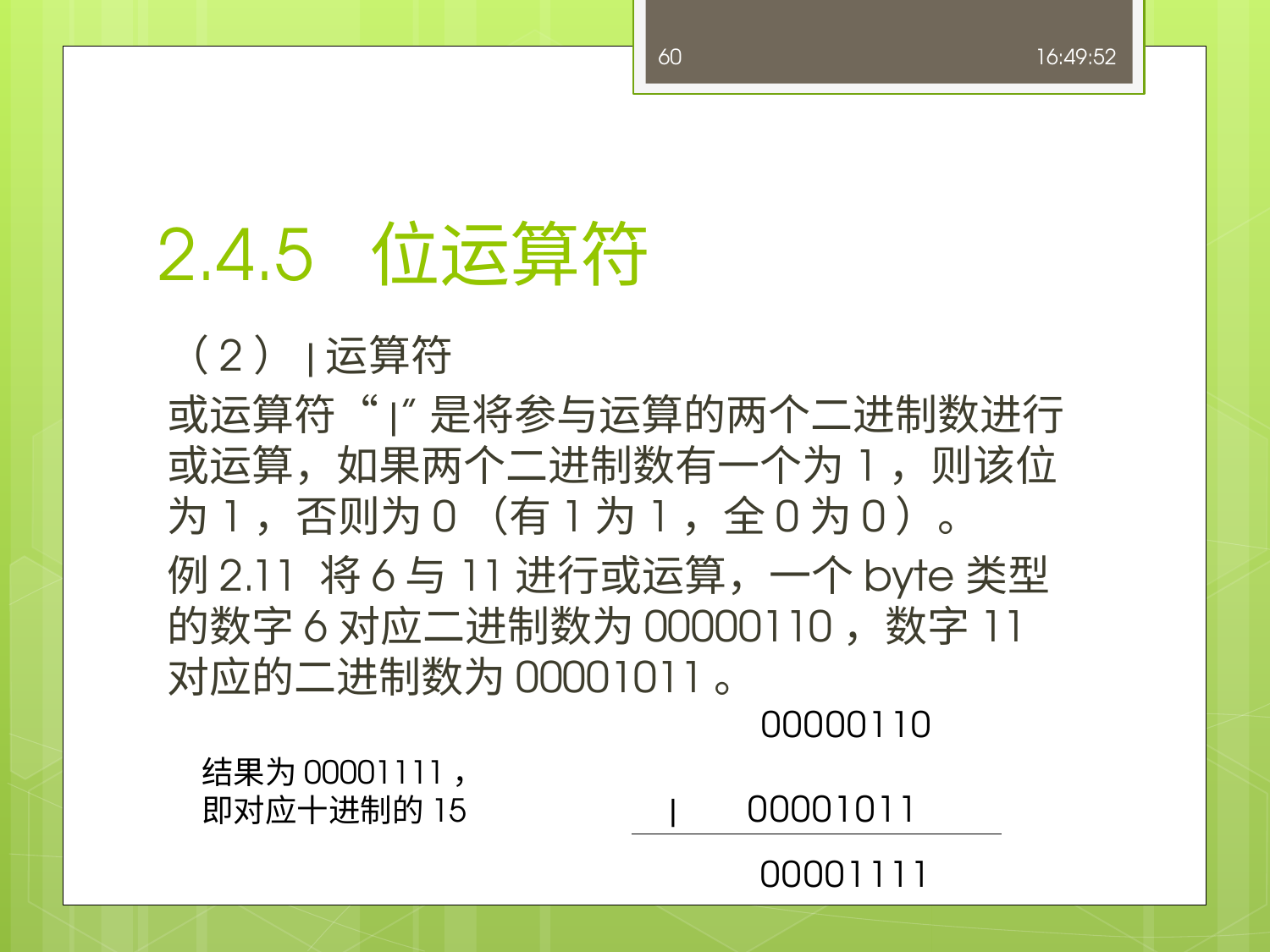

60
16:49:52
# 2.4.5  位运算符
（2）|运算符
或运算符“|”是将参与运算的两个二进制数进行或运算，如果两个二进制数有一个为1，则该位为1，否则为0（有1为1，全0为0）。
例2.11 将6与11进行或运算，一个byte类型的数字6对应二进制数为00000110，数字11对应的二进制数为00001011。
        00000110

|      00001011
结果为00001111，
即对应十进制的15
00001111